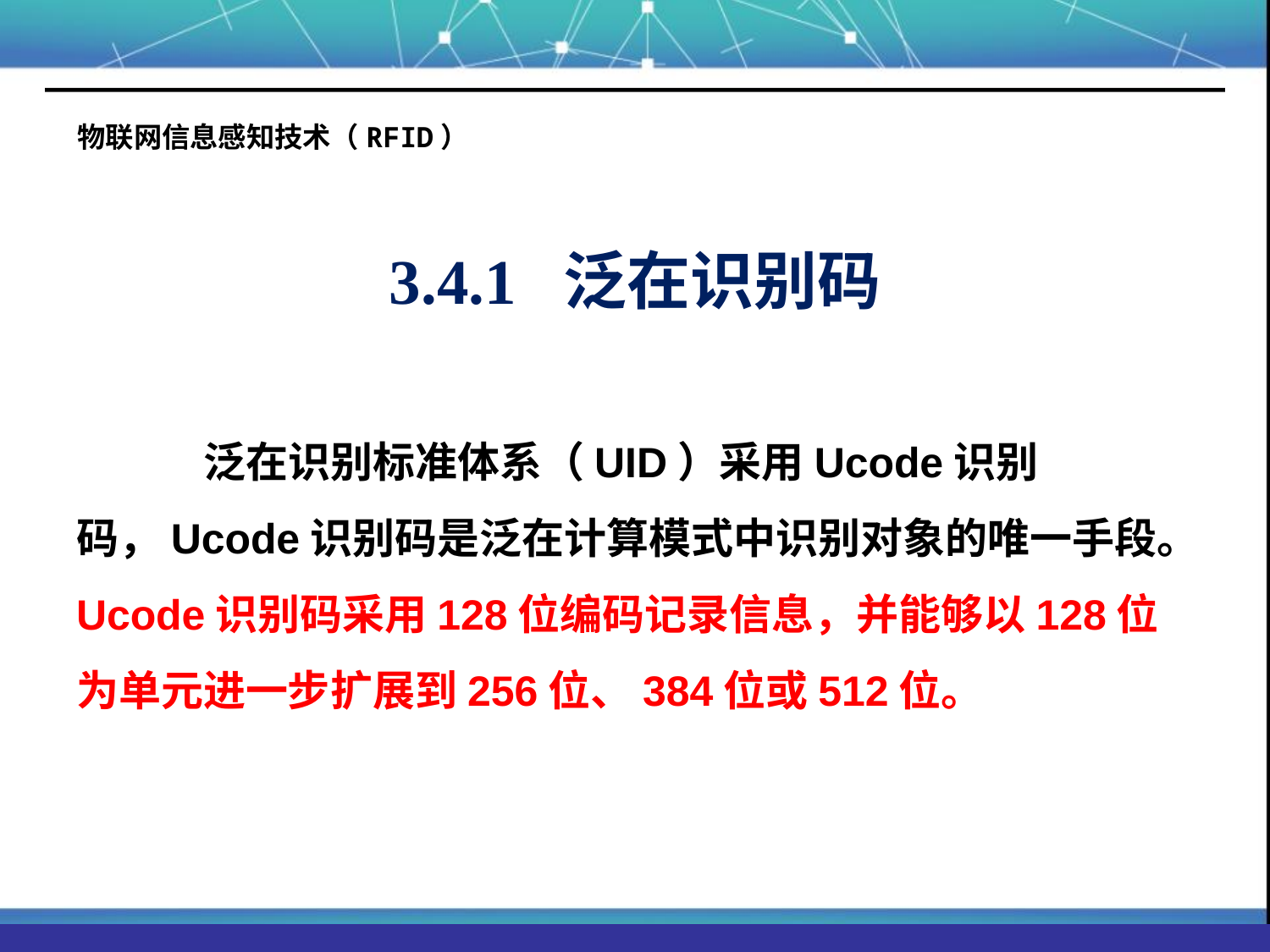

# 物联网信息感知技术（RFID）

3.4.1  泛在识别码

	泛在识别标准体系（UID）采用Ucode识别码，Ucode识别码是泛在计算模式中识别对象的唯一手段。Ucode识别码采用128位编码记录信息，并能够以128位为单元进一步扩展到256位、384位或512位。